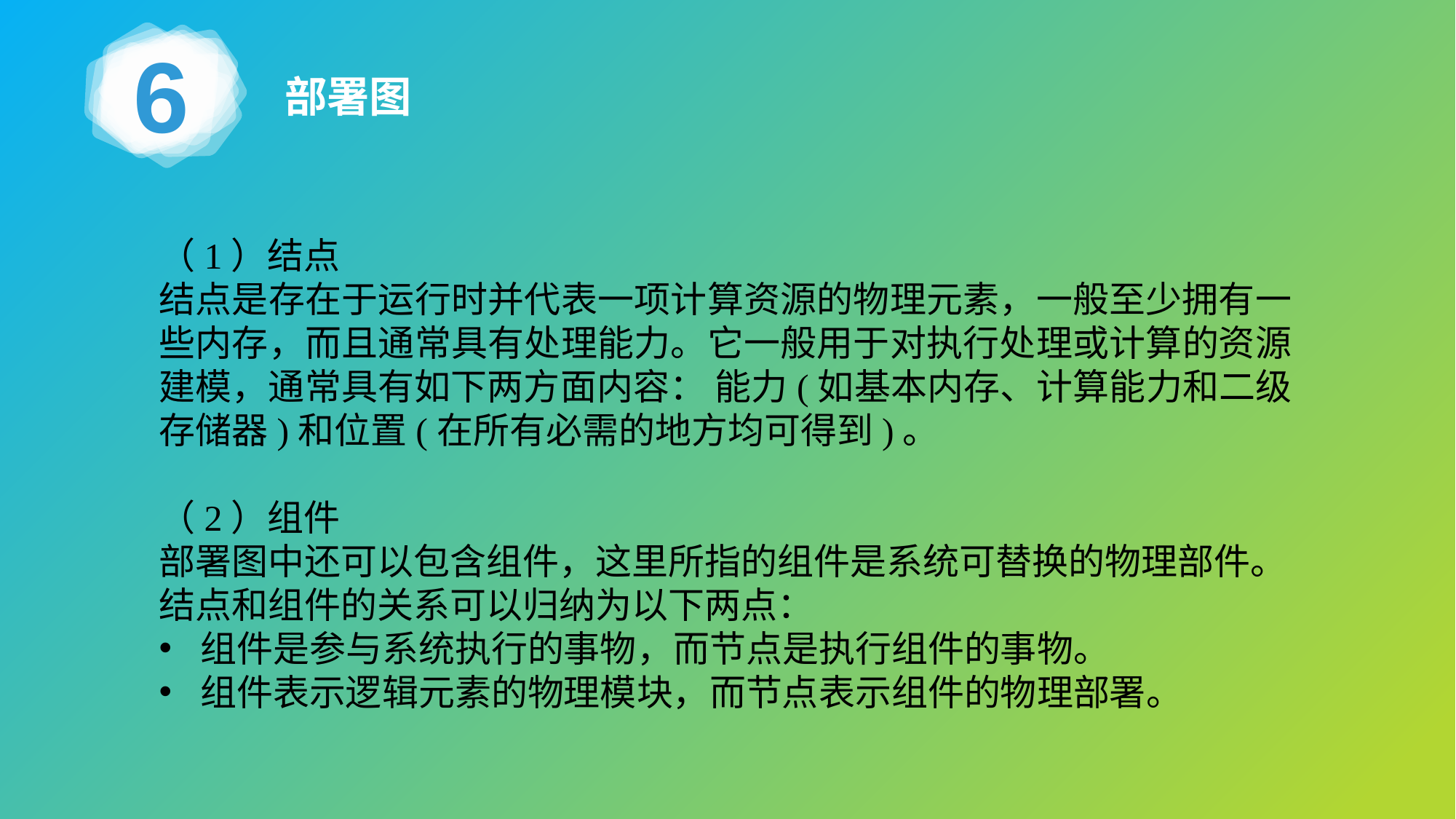

6

部署图
（1）结点
结点是存在于运行时并代表一项计算资源的物理元素，一般至少拥有一些内存，而且通常具有处理能力。它一般用于对执行处理或计算的资源建模，通常具有如下两方面内容： 能力(如基本内存、计算能力和二级存储器)和位置(在所有必需的地方均可得到)。

（2）组件
部署图中还可以包含组件，这里所指的组件是系统可替换的物理部件。
结点和组件的关系可以归纳为以下两点：
组件是参与系统执行的事物，而节点是执行组件的事物。
组件表示逻辑元素的物理模块，而节点表示组件的物理部署。